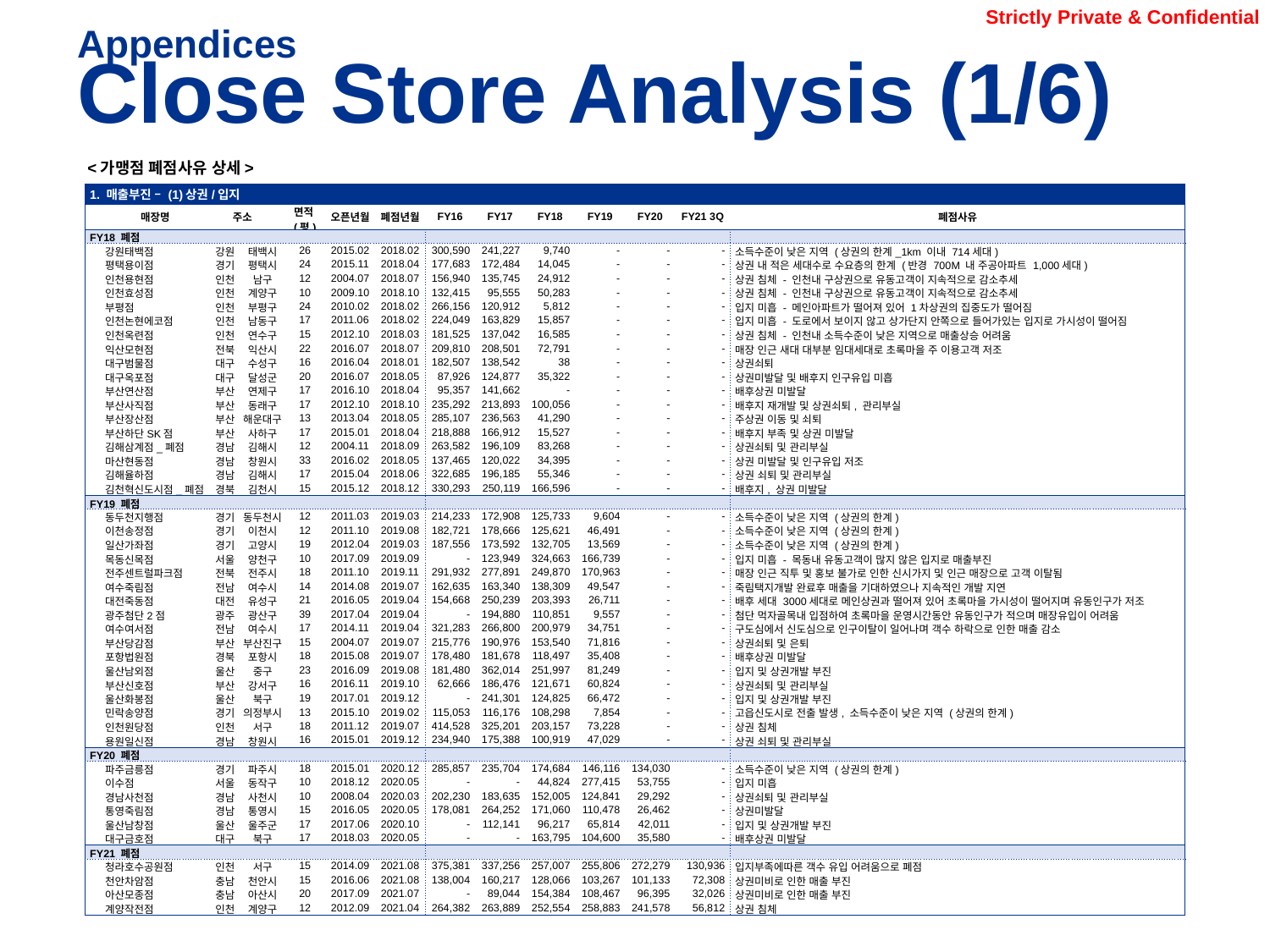

Appendices
Close Store Analysis (1/6)

<가맹점 폐점사유 상세>
| 1. 매출부진 – (1)상권/입지 |  |  |  |  |  |  |  |  |  |  |  |  |  |
| --- | --- | --- | --- | --- | --- | --- | --- | --- | --- | --- | --- | --- | --- |
|  | 매장명 | 주소 |  | 면적(평) | 오픈년월 | 폐점년월 | FY16 | FY17 | FY18 | FY19 | FY20 | FY21 3Q | 폐점사유 |
| FY18 폐점 |  |  |  |  |  |  |  |  |  |  |  |  |  |
|  | 강원태백점 | 강원 | 태백시 | 26 | 2015.02 | 2018.02 | 300,590 | 241,227 | 9,740 | - | - | - | 소득수준이 낮은 지역 (상권의 한계\_1km 이내 714세대) |
|  | 평택용이점 | 경기 | 평택시 | 24 | 2015.11 | 2018.04 | 177,683 | 172,484 | 14,045 | - | - | - | 상권 내 적은 세대수로 수요층의 한계 (반경 700M 내 주공아파트 1,000세대) |
|  | 인천용현점 | 인천 | 남구 | 12 | 2004.07 | 2018.07 | 156,940 | 135,745 | 24,912 | - | - | - | 상권 침체 - 인천내 구상권으로 유동고객이 지속적으로 감소추세 |
|  | 인천효성점 | 인천 | 계양구 | 10 | 2009.10 | 2018.10 | 132,415 | 95,555 | 50,283 | - | - | - | 상권 침체 - 인천내 구상권으로 유동고객이 지속적으로 감소추세 |
|  | 부평점 | 인천 | 부평구 | 24 | 2010.02 | 2018.02 | 266,156 | 120,912 | 5,812 | - | - | - | 입지 미흡 - 메인아파트가 떨어져 있어 1차상권의 집중도가 떨어짐 |
|  | 인천논현에코점 | 인천 | 남동구 | 17 | 2011.06 | 2018.02 | 224,049 | 163,829 | 15,857 | - | - | - | 입지 미흡 - 도로에서 보이지 않고 상가단지 안쪽으로 들어가있는 입지로 가시성이 떨어짐 |
|  | 인천옥련점 | 인천 | 연수구 | 15 | 2012.10 | 2018.03 | 181,525 | 137,042 | 16,585 | - | - | - | 상권 침체 - 인천내 소득수준이 낮은 지역으로 매출상승 어려움 |
|  | 익산모현점 | 전북 | 익산시 | 22 | 2016.07 | 2018.07 | 209,810 | 208,501 | 72,791 | - | - | - | 매장 인근 새대 대부분 임대세대로 초록마을 주 이용고객 저조 |
|  | 대구범물점 | 대구 | 수성구 | 16 | 2016.04 | 2018.01 | 182,507 | 138,542 | 38 | - | - | - | 상권쇠퇴 |
|  | 대구옥포점 | 대구 | 달성군 | 20 | 2016.07 | 2018.05 | 87,926 | 124,877 | 35,322 | - | - | - | 상권미발달 및 배후지 인구유입 미흡 |
|  | 부산연산점 | 부산 | 연제구 | 17 | 2016.10 | 2018.04 | 95,357 | 141,662 | - | - | - | - | 배후상권 미발달 |
|  | 부산사직점 | 부산 | 동래구 | 17 | 2012.10 | 2018.10 | 235,292 | 213,893 | 100,056 | - | - | - | 배후지 재개발 및 상권쇠퇴, 관리부실 |
|  | 부산장산점 | 부산 | 해운대구 | 13 | 2013.04 | 2018.05 | 285,107 | 236,563 | 41,290 | - | - | - | 주상권 이동 및 쇠퇴 |
|  | 부산하단SK점 | 부산 | 사하구 | 17 | 2015.01 | 2018.04 | 218,888 | 166,912 | 15,527 | - | - | - | 배후지 부족 및 상권 미발달 |
|  | 김해삼계점\_폐점 | 경남 | 김해시 | 12 | 2004.11 | 2018.09 | 263,582 | 196,109 | 83,268 | - | - | - | 상권쇠퇴 및 관리부실 |
|  | 마산현동점 | 경남 | 창원시 | 33 | 2016.02 | 2018.05 | 137,465 | 120,022 | 34,395 | - | - | - | 상권 미발달 및 인구유입 저조 |
|  | 김해율하점 | 경남 | 김해시 | 17 | 2015.04 | 2018.06 | 322,685 | 196,185 | 55,346 | - | - | - | 상권 쇠퇴 및 관리부실 |
|  | 김천혁신도시점\_폐점 | 경북 | 김천시 | 15 | 2015.12 | 2018.12 | 330,293 | 250,119 | 166,596 | - | - | - | 배후지, 상권 미발달 |
| FY19 폐점 |  |  |  |  |  |  |  |  |  |  |  |  |  |
|  | 동두천지행점 | 경기 | 동두천시 | 12 | 2011.03 | 2019.03 | 214,233 | 172,908 | 125,733 | 9,604 | - | - | 소득수준이 낮은 지역 (상권의 한계) |
|  | 이천송정점 | 경기 | 이천시 | 12 | 2011.10 | 2019.08 | 182,721 | 178,666 | 125,621 | 46,491 | - | - | 소득수준이 낮은 지역 (상권의 한계) |
|  | 일산가좌점 | 경기 | 고양시 | 19 | 2012.04 | 2019.03 | 187,556 | 173,592 | 132,705 | 13,569 | - | - | 소득수준이 낮은 지역 (상권의 한계) |
|  | 목동신목점 | 서울 | 양천구 | 10 | 2017.09 | 2019.09 | - | 123,949 | 324,663 | 166,739 | - | - | 입지 미흡 - 목동내 유동고객이 많지 않은 입지로 매출부진 |
|  | 전주센트럴파크점 | 전북 | 전주시 | 18 | 2011.10 | 2019.11 | 291,932 | 277,891 | 249,870 | 170,963 | - | - | 매장 인근 직투 및 홍보 불가로 인한 신시가지 및 인근 매장으로 고객 이탈됨 |
|  | 여수죽림점 | 전남 | 여수시 | 14 | 2014.08 | 2019.07 | 162,635 | 163,340 | 138,309 | 49,547 | - | - | 죽림택지개발 완료후 매출을 기대하였으나 지속적인 개발 지연 |
|  | 대전죽동점 | 대전 | 유성구 | 21 | 2016.05 | 2019.04 | 154,668 | 250,239 | 203,393 | 26,711 | - | - | 배후 세대 3000세대로 메인상권과 떨어져 있어 초록마을 가시성이 떨어지며 유동인구가 저조 |
|  | 광주첨단2점 | 광주 | 광산구 | 39 | 2017.04 | 2019.04 | - | 194,880 | 110,851 | 9,557 | - | - | 첨단 먹자골목내 입점하여 초록마을 운영시간동안 유동인구가 적으며 매장유입이 어려움 |
|  | 여수여서점 | 전남 | 여수시 | 17 | 2014.11 | 2019.04 | 321,283 | 266,800 | 200,979 | 34,751 | - | - | 구도심에서 신도심으로 인구이탈이 일어나며 객수 하락으로 인한 매출 감소 |
|  | 부산당감점 | 부산 | 부산진구 | 15 | 2004.07 | 2019.07 | 215,776 | 190,976 | 153,540 | 71,816 | - | - | 상권쇠퇴 및 은퇴 |
|  | 포항법원점 | 경북 | 포항시 | 18 | 2015.08 | 2019.07 | 178,480 | 181,678 | 118,497 | 35,408 | - | - | 배후상권 미발달 |
|  | 울산남외점 | 울산 | 중구 | 23 | 2016.09 | 2019.08 | 181,480 | 362,014 | 251,997 | 81,249 | - | - | 입지 및 상권개발 부진 |
|  | 부산신호점 | 부산 | 강서구 | 16 | 2016.11 | 2019.10 | 62,666 | 186,476 | 121,671 | 60,824 | - | - | 상권쇠퇴 및 관리부실 |
|  | 울산화봉점 | 울산 | 북구 | 19 | 2017.01 | 2019.12 | - | 241,301 | 124,825 | 66,472 | - | - | 입지 및 상권개발 부진 |
|  | 민락송양점 | 경기 | 의정부시 | 13 | 2015.10 | 2019.02 | 115,053 | 116,176 | 108,298 | 7,854 | - | - | 고읍신도시로 전출 발생, 소득수준이 낮은 지역 (상권의 한계) |
|  | 인천원당점 | 인천 | 서구 | 18 | 2011.12 | 2019.07 | 414,528 | 325,201 | 203,157 | 73,228 | - | - | 상권 침체 |
|  | 용원일신점 | 경남 | 창원시 | 16 | 2015.01 | 2019.12 | 234,940 | 175,388 | 100,919 | 47,029 | - | - | 상권 쇠퇴 및 관리부실 |
| FY20 폐점 |  |  |  |  |  |  |  |  |  |  |  |  |  |
|  | 파주금릉점 | 경기 | 파주시 | 18 | 2015.01 | 2020.12 | 285,857 | 235,704 | 174,684 | 146,116 | 134,030 | - | 소득수준이 낮은 지역 (상권의 한계) |
|  | 이수점 | 서울 | 동작구 | 10 | 2018.12 | 2020.05 | - | - | 44,824 | 277,415 | 53,755 | - | 입지 미흡 |
|  | 경남사천점 | 경남 | 사천시 | 10 | 2008.04 | 2020.03 | 202,230 | 183,635 | 152,005 | 124,841 | 29,292 | - | 상권쇠퇴 및 관리부실 |
|  | 통영죽림점 | 경남 | 통영시 | 15 | 2016.05 | 2020.05 | 178,081 | 264,252 | 171,060 | 110,478 | 26,462 | - | 상권미발달 |
|  | 울산남창점 | 울산 | 울주군 | 17 | 2017.06 | 2020.10 | - | 112,141 | 96,217 | 65,814 | 42,011 | - | 입지 및 상권개발 부진 |
|  | 대구금호점 | 대구 | 북구 | 17 | 2018.03 | 2020.05 | - | - | 163,795 | 104,600 | 35,580 | - | 배후상권 미발달 |
| FY21 폐점 |  |  |  |  |  |  |  |  |  |  |  |  |  |
|  | 청라호수공원점 | 인천 | 서구 | 15 | 2014.09 | 2021.08 | 375,381 | 337,256 | 257,007 | 255,806 | 272,279 | 130,936 | 입지부족에따른 객수 유입 어려움으로 폐점 |
|  | 천안차암점 | 충남 | 천안시 | 15 | 2016.06 | 2021.08 | 138,004 | 160,217 | 128,066 | 103,267 | 101,133 | 72,308 | 상권미비로 인한 매출 부진 |
|  | 아산모종점 | 충남 | 아산시 | 20 | 2017.09 | 2021.07 | - | 89,044 | 154,384 | 108,467 | 96,395 | 32,026 | 상권미비로 인한 매출 부진 |
|  | 계양작전점 | 인천 | 계양구 | 12 | 2012.09 | 2021.04 | 264,382 | 263,889 | 252,554 | 258,883 | 241,578 | 56,812 | 상권 침체 |